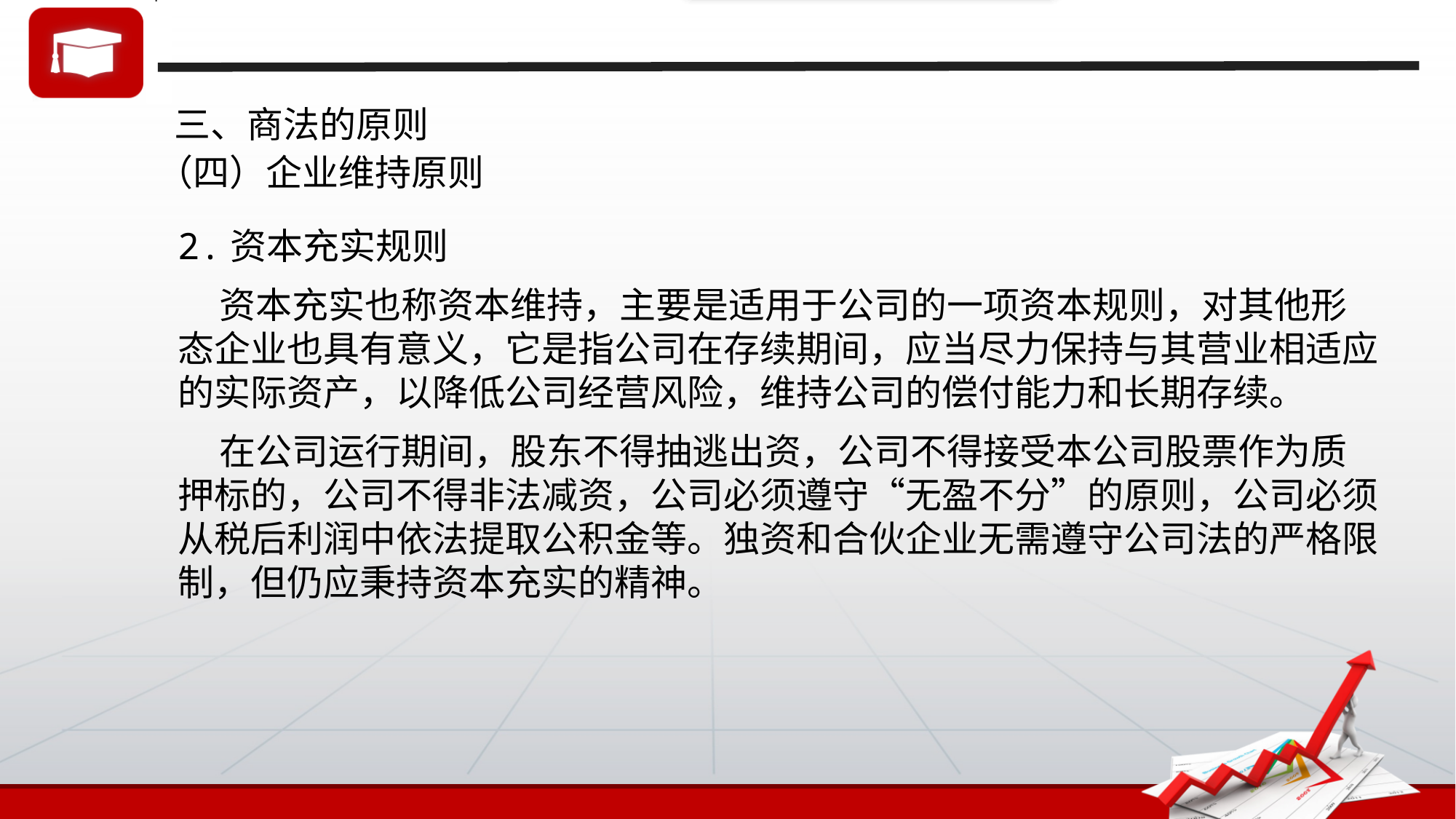

三、商法的原则
（四）企业维持原则
2.资本充实规则
    资本充实也称资本维持，主要是适用于公司的一项资本规则，对其他形态企业也具有意义，它是指公司在存续期间，应当尽力保持与其营业相适应的实际资产，以降低公司经营风险，维持公司的偿付能力和长期存续。
    在公司运行期间，股东不得抽逃出资，公司不得接受本公司股票作为质押标的，公司不得非法减资，公司必须遵守“无盈不分”的原则，公司必须从税后利润中依法提取公积金等。独资和合伙企业无需遵守公司法的严格限制，但仍应秉持资本充实的精神。